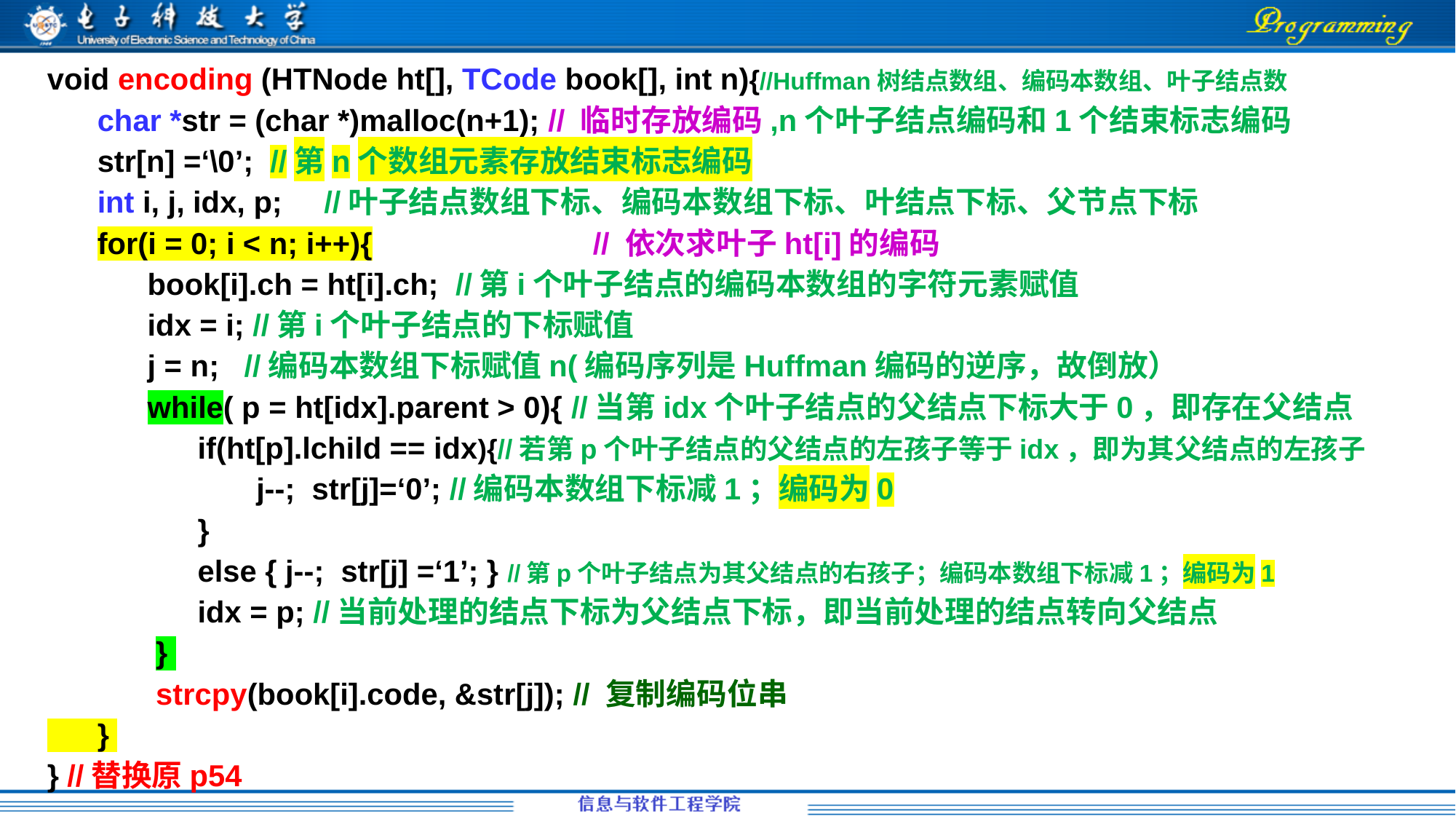

void encoding (HTNode ht[], TCode book[], int n){//Huffman树结点数组、编码本数组、叶子结点数
      char *str = (char *)malloc(n+1); // 临时存放编码,n个叶子结点编码和1个结束标志编码
      str[n] =‘\0’;  //第n个数组元素存放结束标志编码
      int i, j, idx, p;     //叶子结点数组下标、编码本数组下标、叶结点下标、父节点下标
      for(i = 0; i < n; i++){			// 依次求叶子ht[i]的编码
            book[i].ch = ht[i].ch;  //第i个叶子结点的编码本数组的字符元素赋值
            idx = i; //第i个叶子结点的下标赋值
            j = n;   //编码本数组下标赋值n(编码序列是Huffman编码的逆序，故倒放）
            while( p = ht[idx].parent > 0){ //当第idx个叶子结点的父结点下标大于0，即存在父结点
                  if(ht[p].lchild == idx){//若第p个叶子结点的父结点的左孩子等于idx，即为其父结点的左孩子
                         j--;  str[j]=‘0’; //编码本数组下标减1；编码为0
                  }
                  else { j--;  str[j] =‘1’; } //第p个叶子结点为其父结点的右孩子；编码本数组下标减1；编码为1
                  idx = p; //当前处理的结点下标为父结点下标，即当前处理的结点转向父结点
             }
             strcpy(book[i].code, &str[j]); // 复制编码位串
      }
} //替换原p54